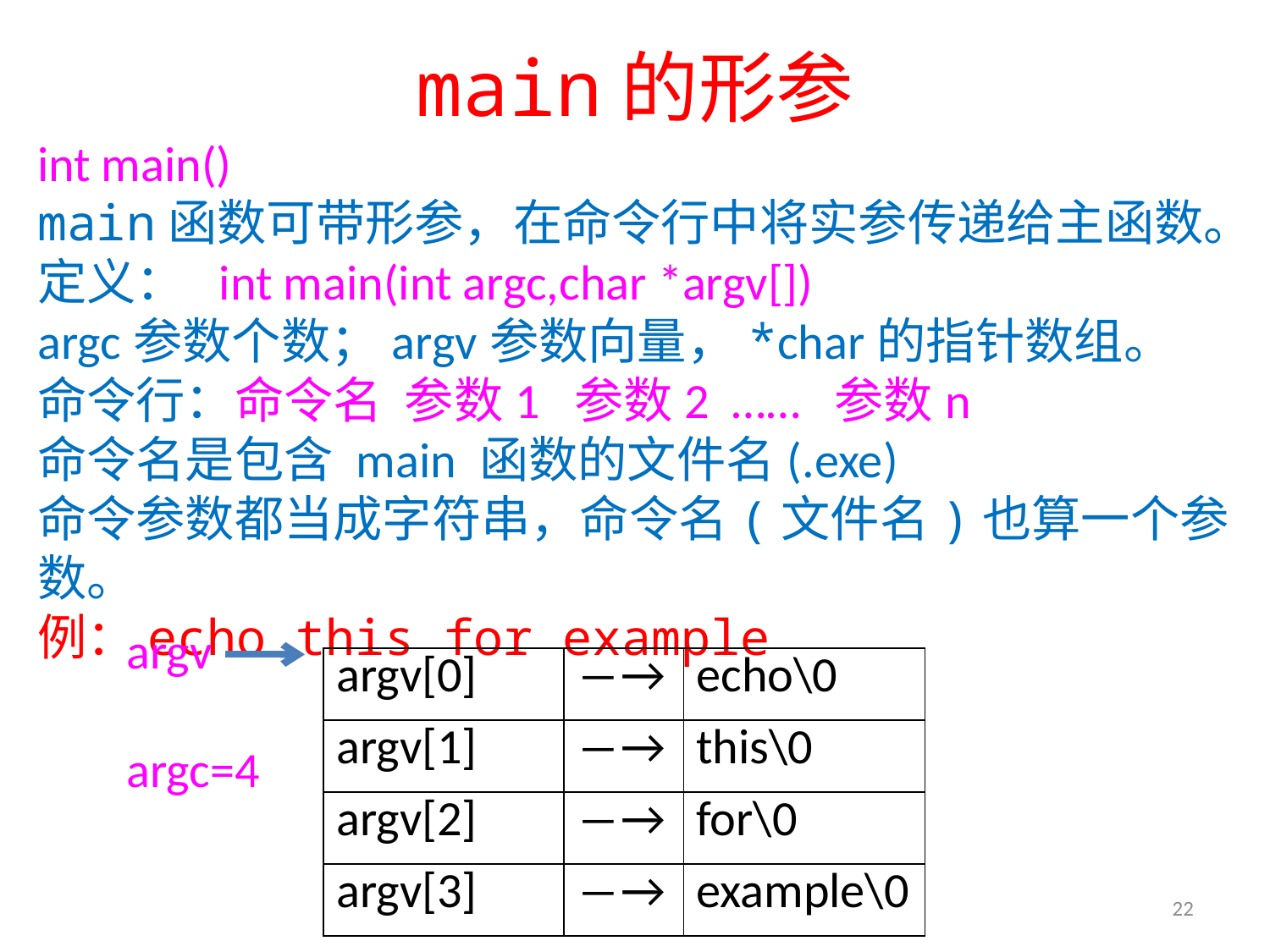

# main的形参
int main()
main函数可带形参，在命令行中将实参传递给主函数。
定义：  int main(int argc,char *argv[])
argc参数个数；argv参数向量，*char的指针数组。
命令行：命令名  参数1  参数2  ……  参数n
命令名是包含 main 函数的文件名(.exe)
命令参数都当成字符串，命令名(文件名)也算一个参数。
例：echo this for example
argv

argc=4
| argv[0] | ―→ | echo\0 |
| --- | --- | --- |
| argv[1] | ―→ | this\0 |
| argv[2] | ―→ | for\0 |
| argv[3] | ―→ | example\0 |
22